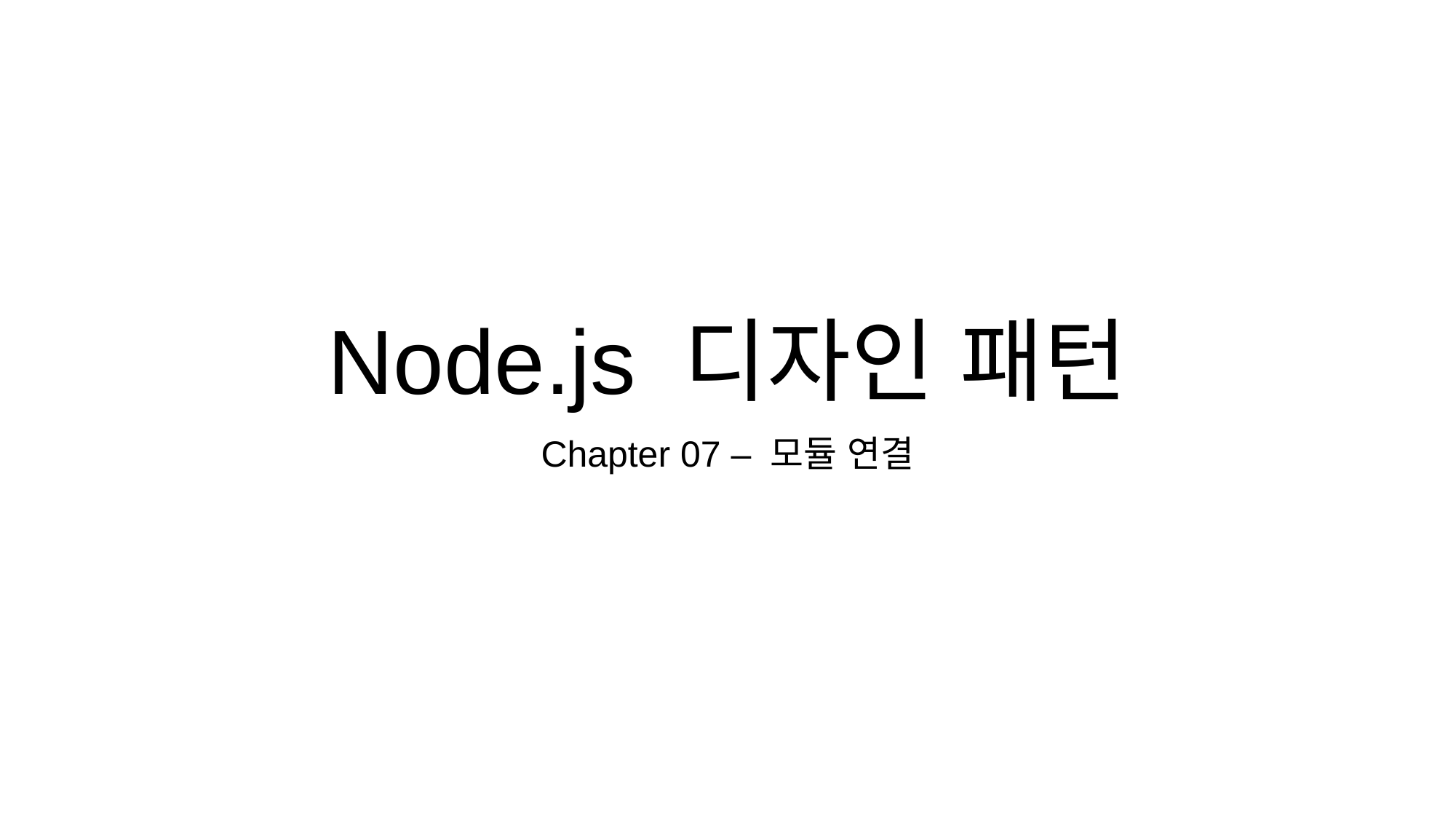

# Node.js 디자인 패턴
Chapter 07 – 모듈 연결